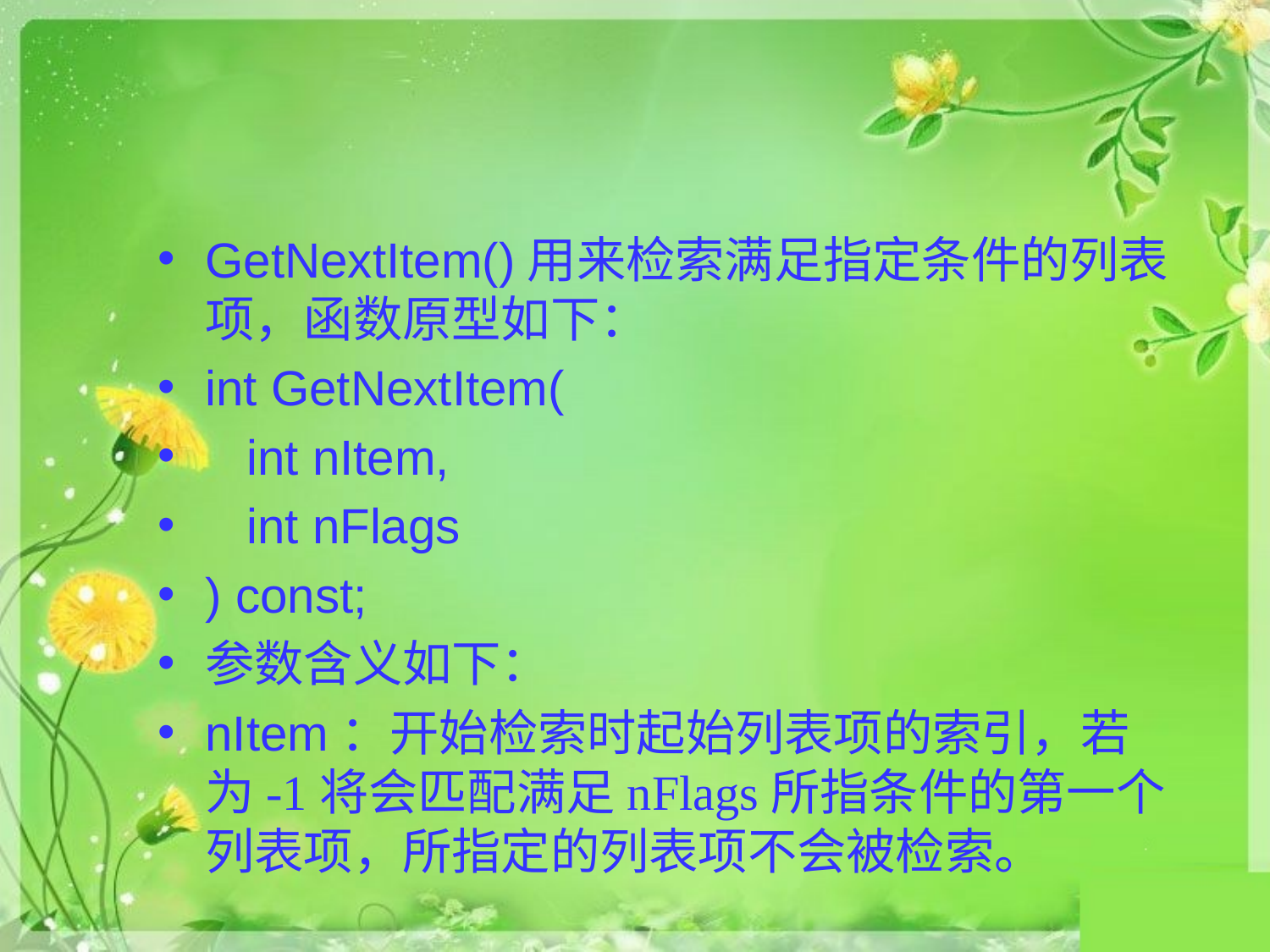

#
GetNextItem()用来检索满足指定条件的列表项，函数原型如下：
int GetNextItem(
   int nItem,
   int nFlags
) const;
参数含义如下：
nItem：开始检索时起始列表项的索引，若为-1将会匹配满足nFlags所指条件的第一个列表项，所指定的列表项不会被检索。